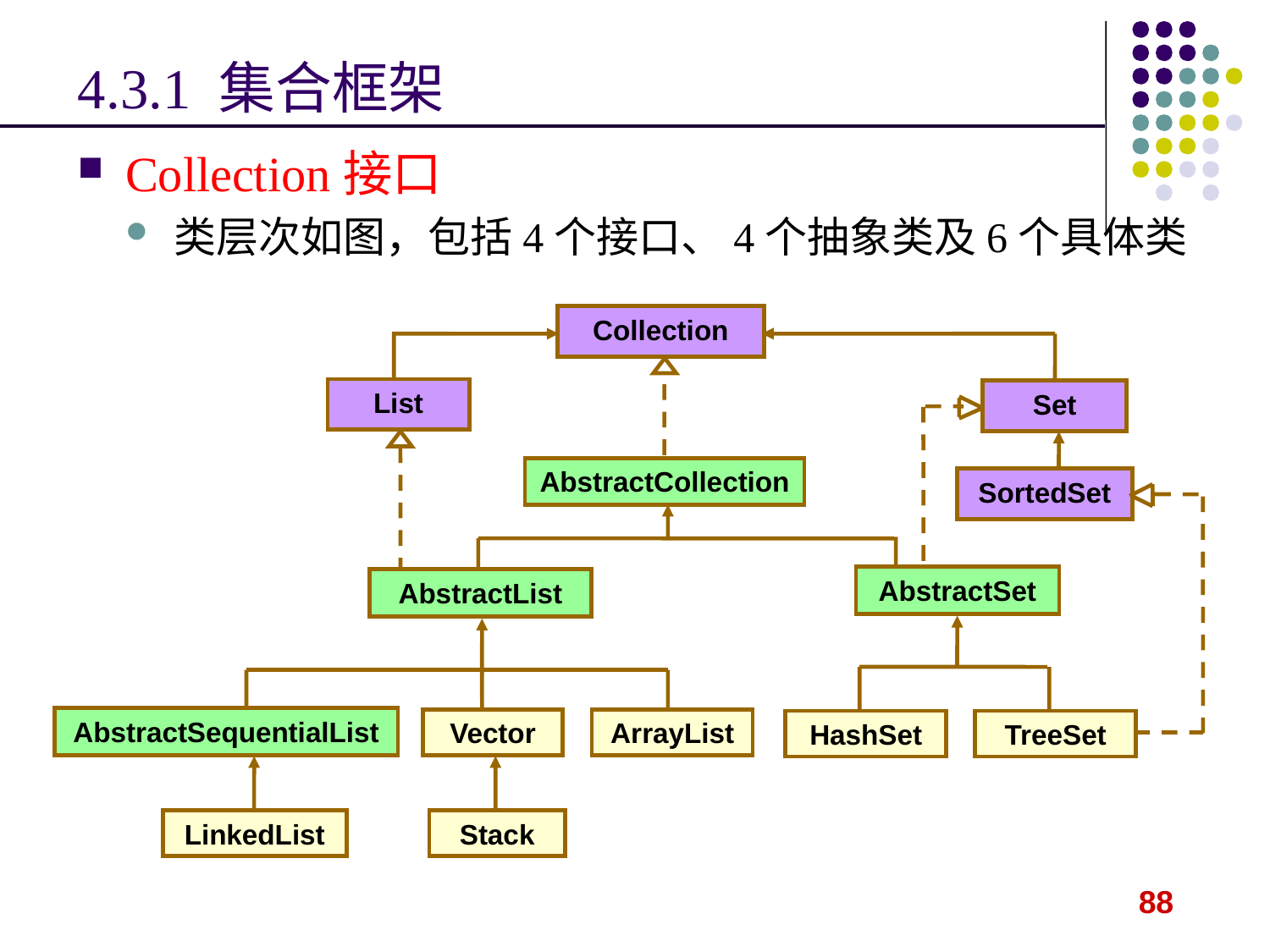

# 4.3.1 集合框架
Collection接口
类层次如图，包括4个接口、4个抽象类及6个具体类

Collection

List

Set

AbstractCollection

SortedSet

AbstractSet

AbstractList

AbstractSequentialList

Vector

ArrayList
HashSet
TreeSet

LinkedList

Stack